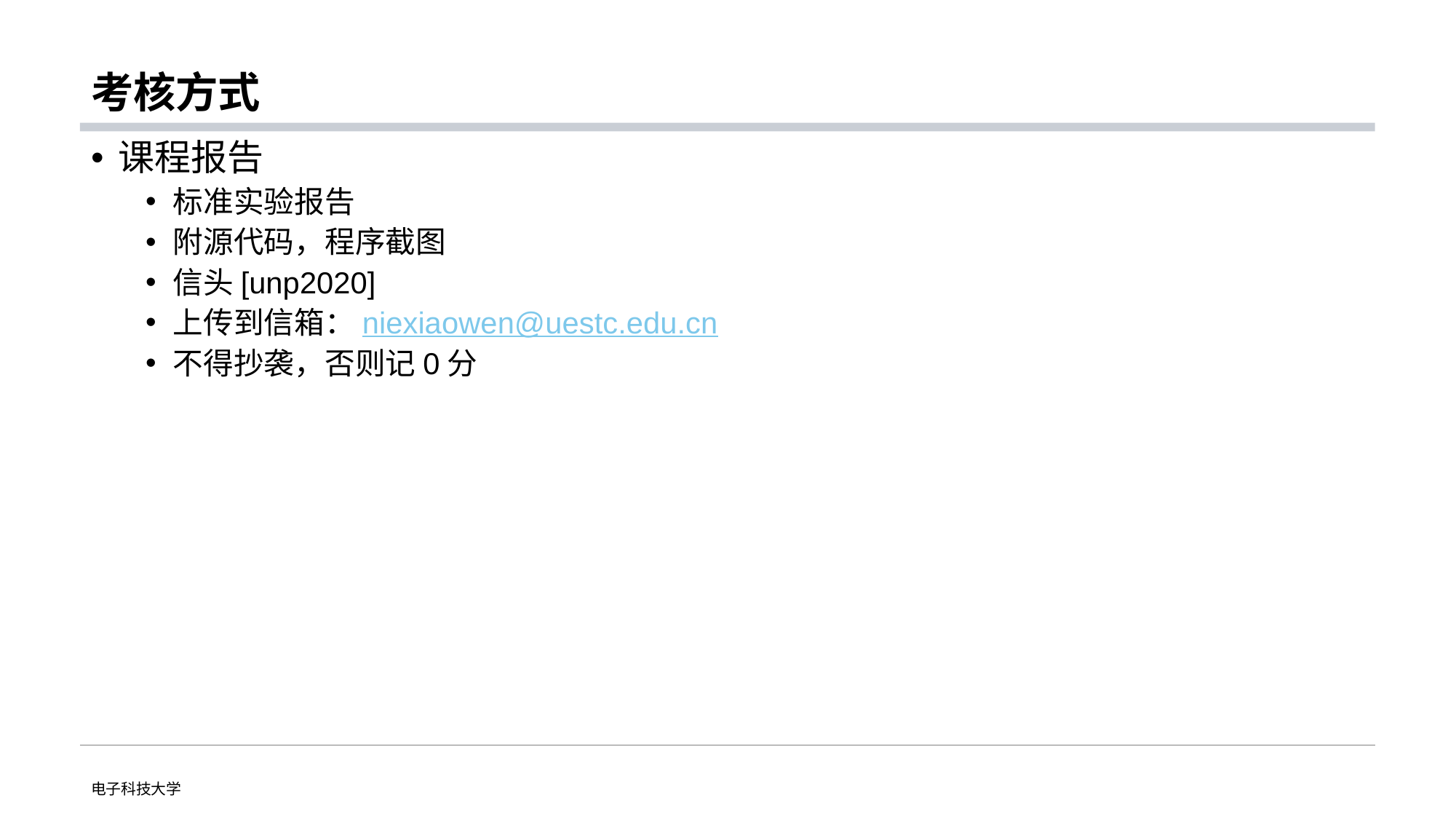

# 考核方式
课程报告
标准实验报告
附源代码，程序截图
信头[unp2020]
上传到信箱：niexiaowen@uestc.edu.cn
不得抄袭，否则记0分

电子科技大学